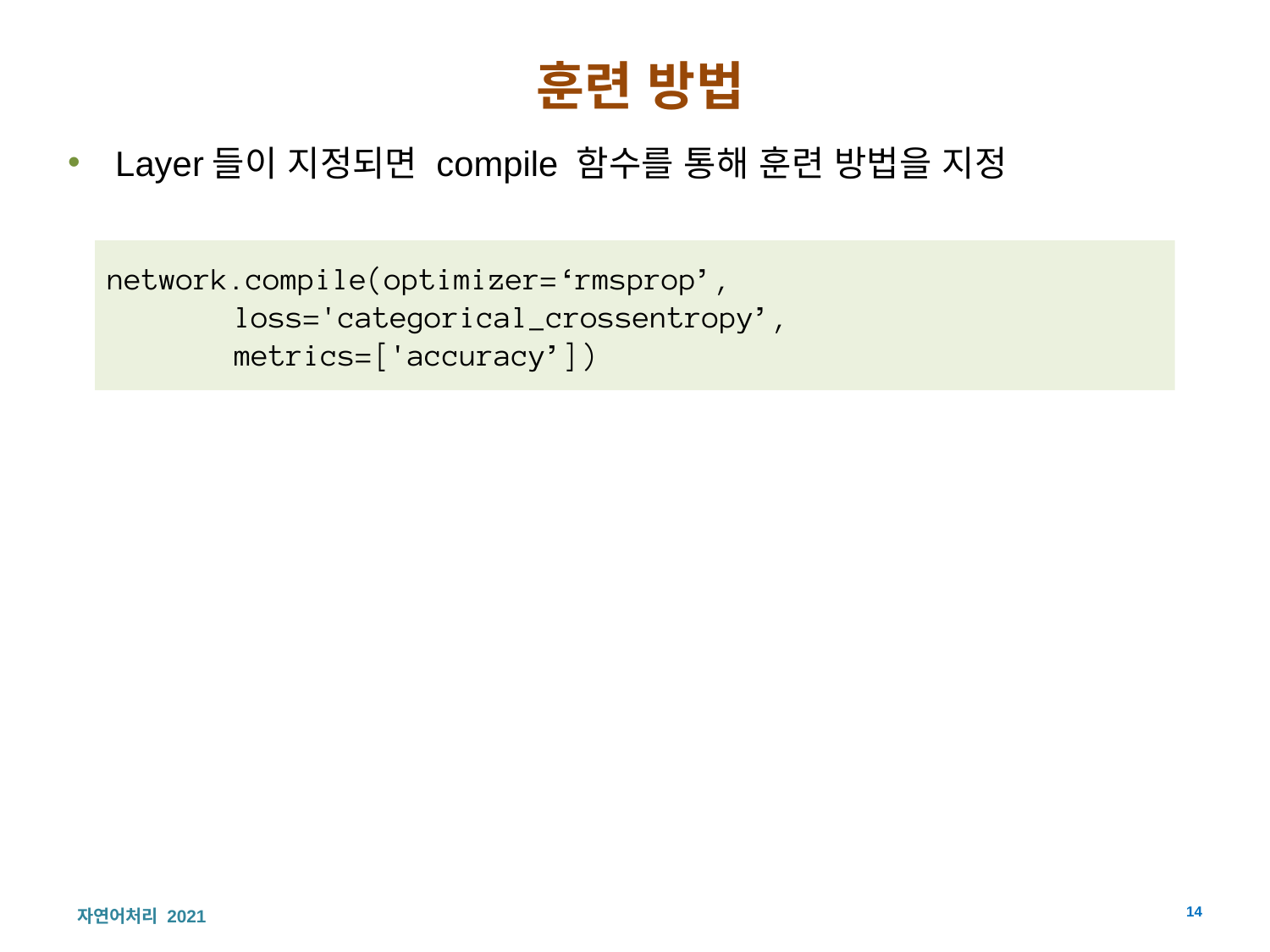

# 훈련 방법
Layer들이 지정되면 compile 함수를 통해 훈련 방법을 지정

network.compile(optimizer=‘rmsprop’,
 	loss='categorical_crossentropy’,
	metrics=['accuracy’])